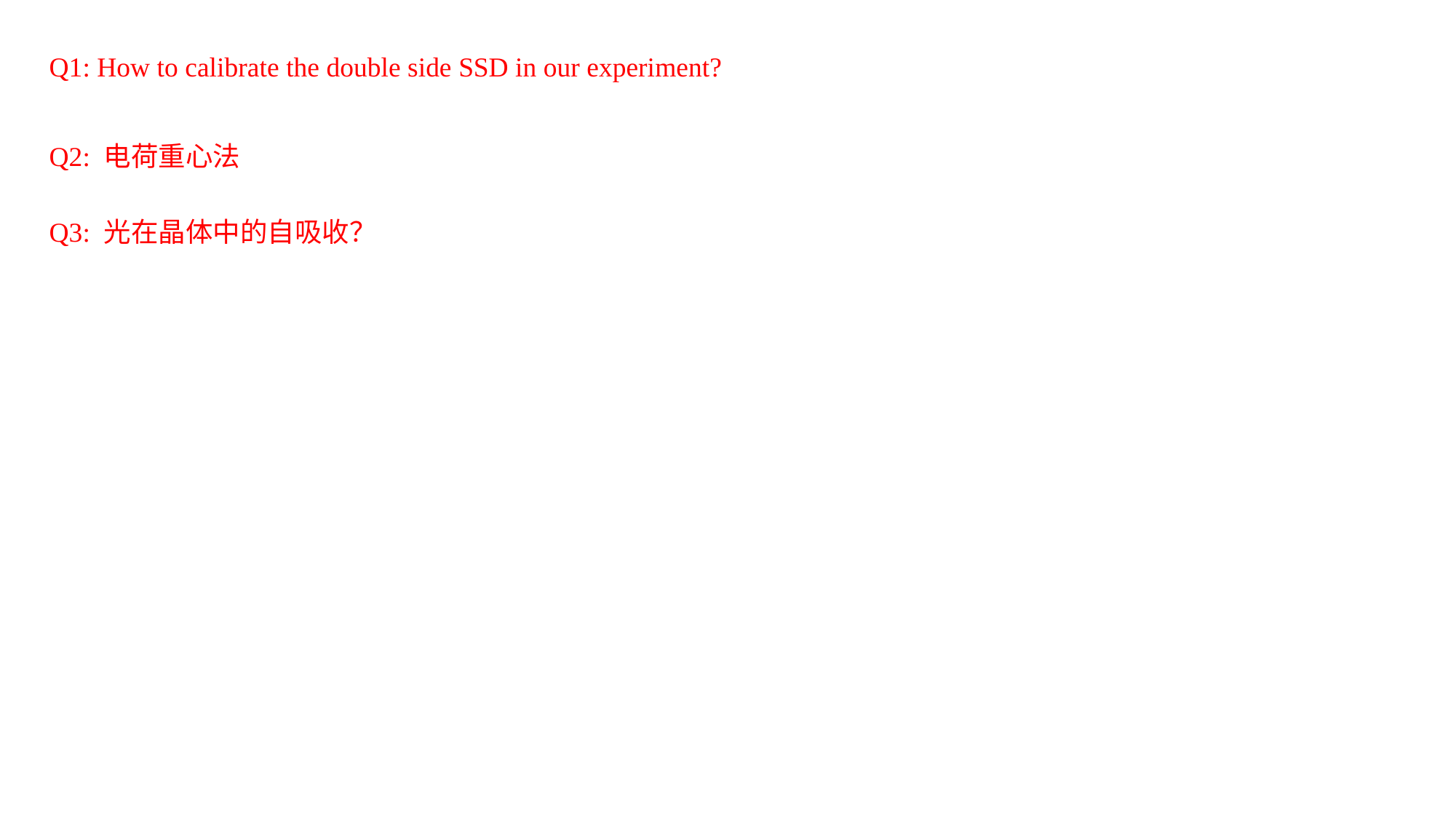

Q1: How to calibrate the double side SSD in our experiment?
Q2: 电荷重心法
Q3: 光在晶体中的自吸收？